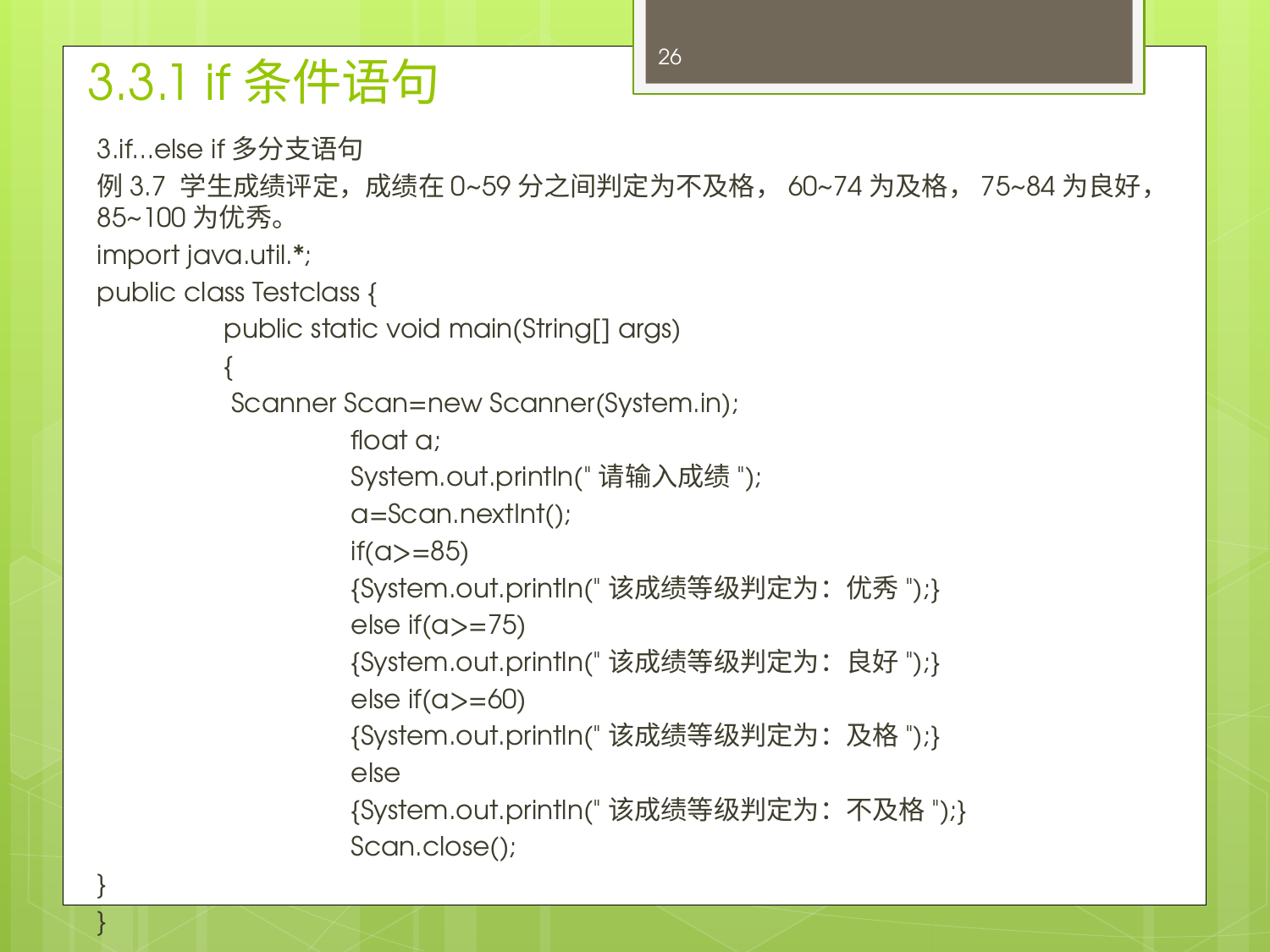

26
# 3.3.1 if条件语句
3.if…else if多分支语句
例3.7 学生成绩评定，成绩在0~59分之间判定为不及格，60~74为及格，75~84为良好，85~100为优秀。
import java.util.*;
public class Testclass {
	public static void main(String[] args)
	{
	 Scanner Scan=new Scanner(System.in);
		float a;
		System.out.println("请输入成绩");
		a=Scan.nextInt();
		if(a>=85)
		{System.out.println("该成绩等级判定为：优秀");}
		else if(a>=75)
		{System.out.println("该成绩等级判定为：良好");}
		else if(a>=60)
		{System.out.println("该成绩等级判定为：及格");}
		else
		{System.out.println("该成绩等级判定为：不及格");}
		Scan.close();
}
}